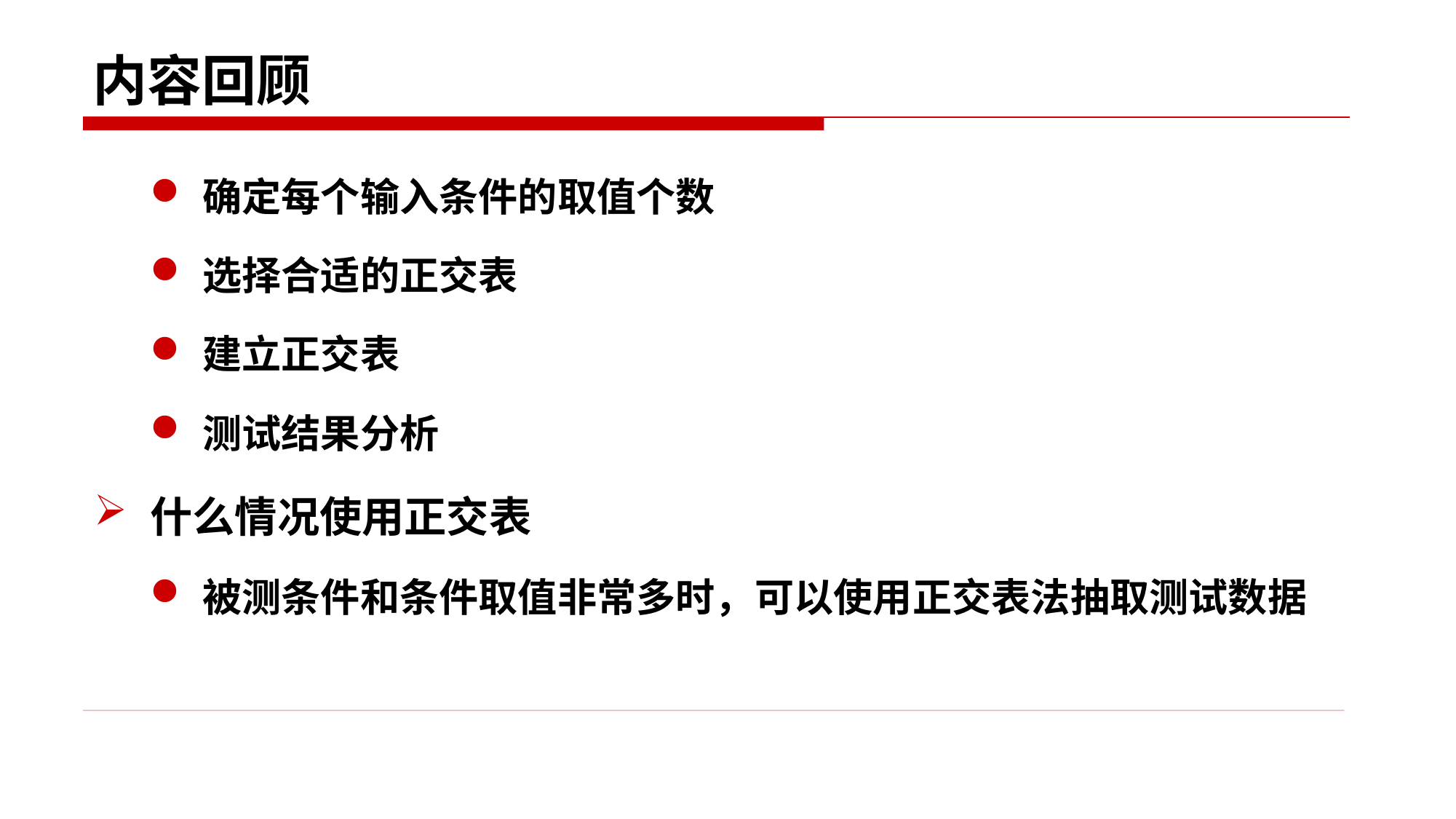

# 内容回顾
确定每个输入条件的取值个数
选择合适的正交表
建立正交表
测试结果分析
什么情况使用正交表
被测条件和条件取值非常多时，可以使用正交表法抽取测试数据